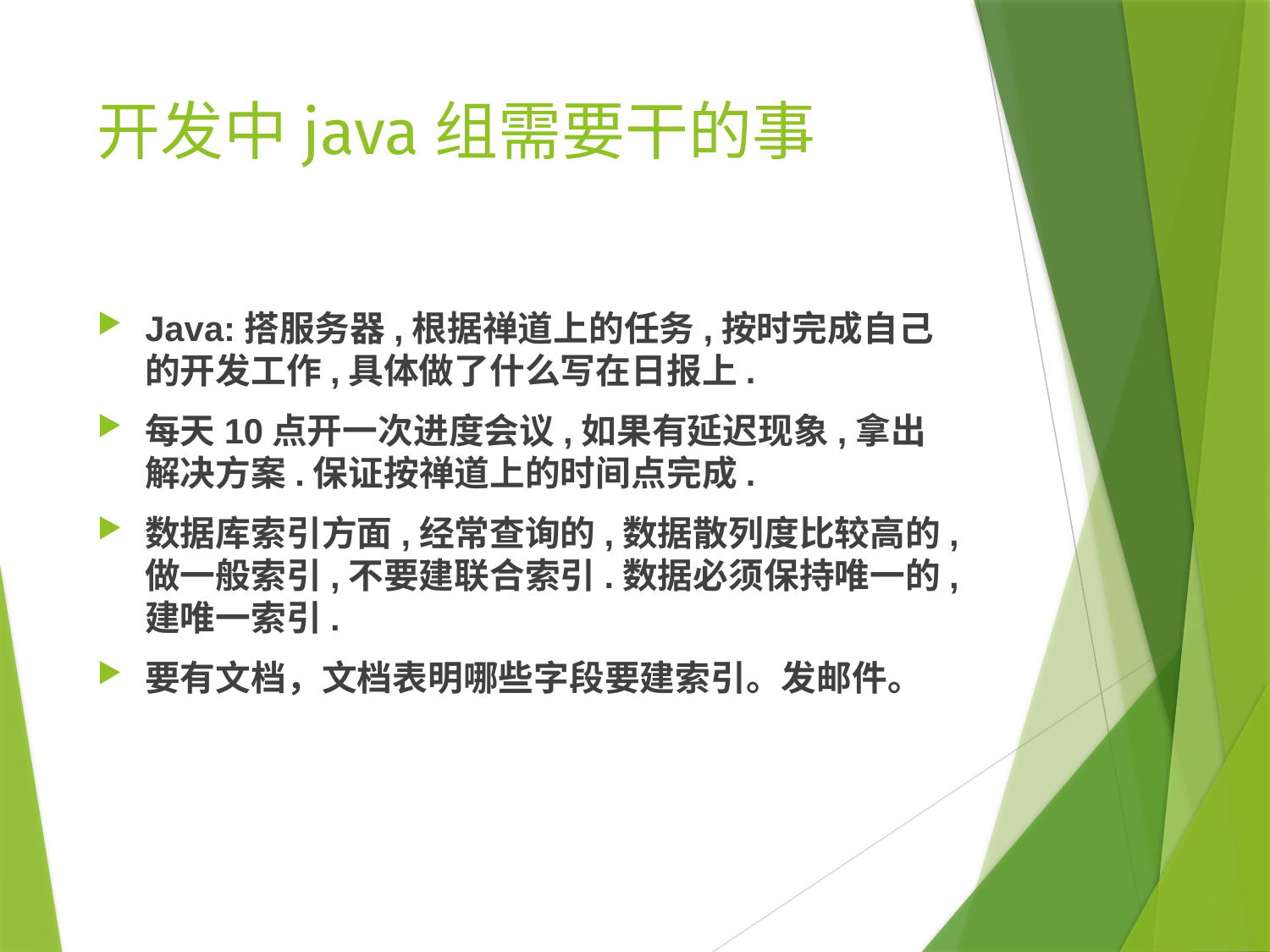

# 开发中java组需要干的事
Java:搭服务器,根据禅道上的任务,按时完成自己的开发工作,具体做了什么写在日报上.
每天10点开一次进度会议,如果有延迟现象,拿出解决方案.保证按禅道上的时间点完成.
数据库索引方面,经常查询的,数据散列度比较高的,做一般索引,不要建联合索引.数据必须保持唯一的,建唯一索引.
要有文档，文档表明哪些字段要建索引。发邮件。